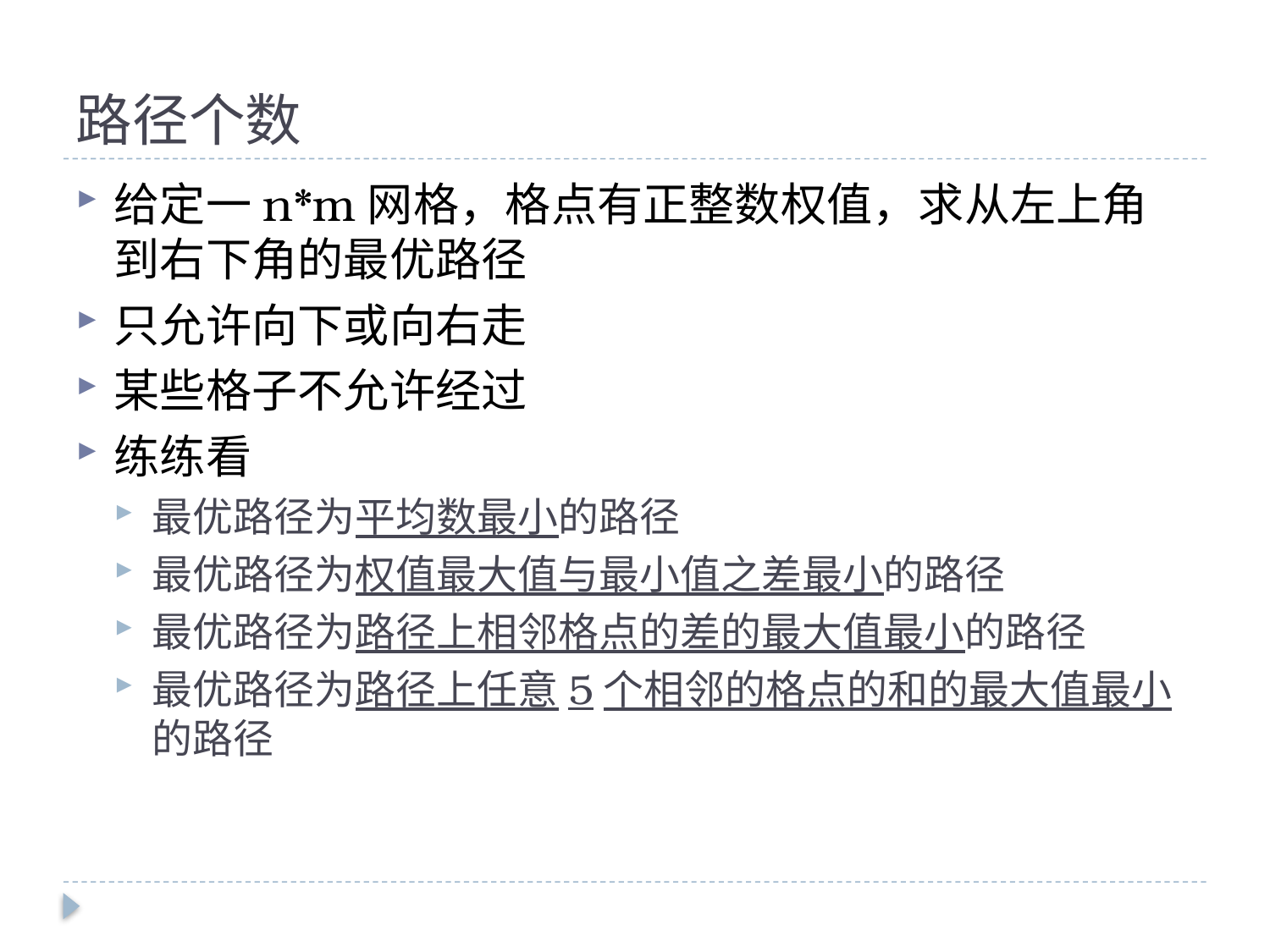

# 路径个数
给定一n*m网格，格点有正整数权值，求从左上角到右下角的最优路径
只允许向下或向右走
某些格子不允许经过
练练看
最优路径为平均数最小的路径
最优路径为权值最大值与最小值之差最小的路径
最优路径为路径上相邻格点的差的最大值最小的路径
最优路径为路径上任意5个相邻的格点的和的最大值最小的路径